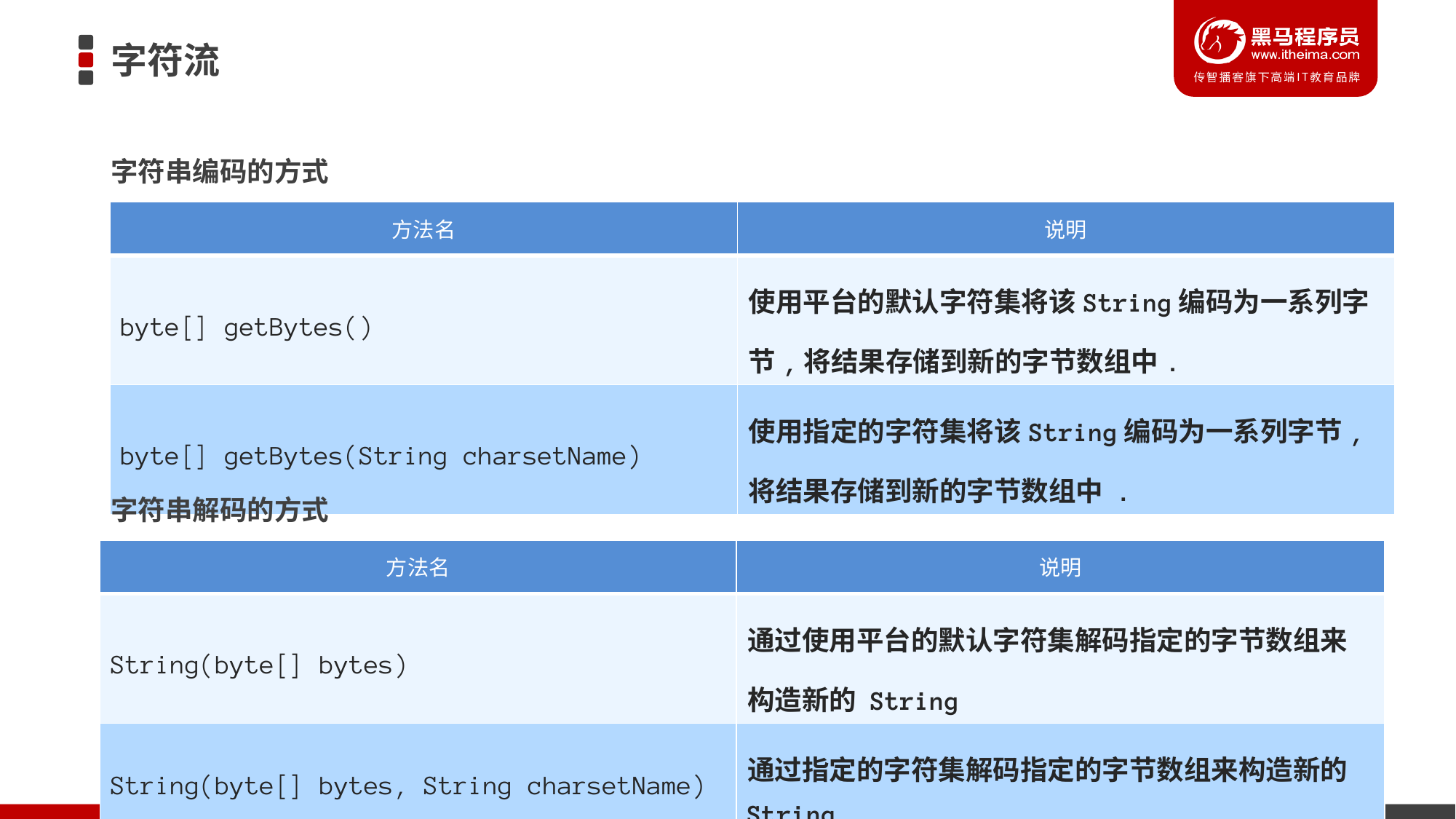

# 字符流
字符串编码的方式
| 方法名 | 说明 |
| --- | --- |
| byte[] getBytes​() | 使用平台的默认字符集将该String编码为一系列字节,将结果存储到新的字节数组中. |
| byte[] getBytes​(String charsetName) | 使用指定的字符集将该String编码为一系列字节,将结果存储到新的字节数组中 . |
字符串解码的方式
| 方法名 | 说明 |
| --- | --- |
| String​(byte[] bytes) | 通过使用平台的默认字符集解码指定的字节数组来构造新的 String |
| String​(byte[] bytes, String charsetName) | 通过指定的字符集解码指定的字节数组来构造新的 String |